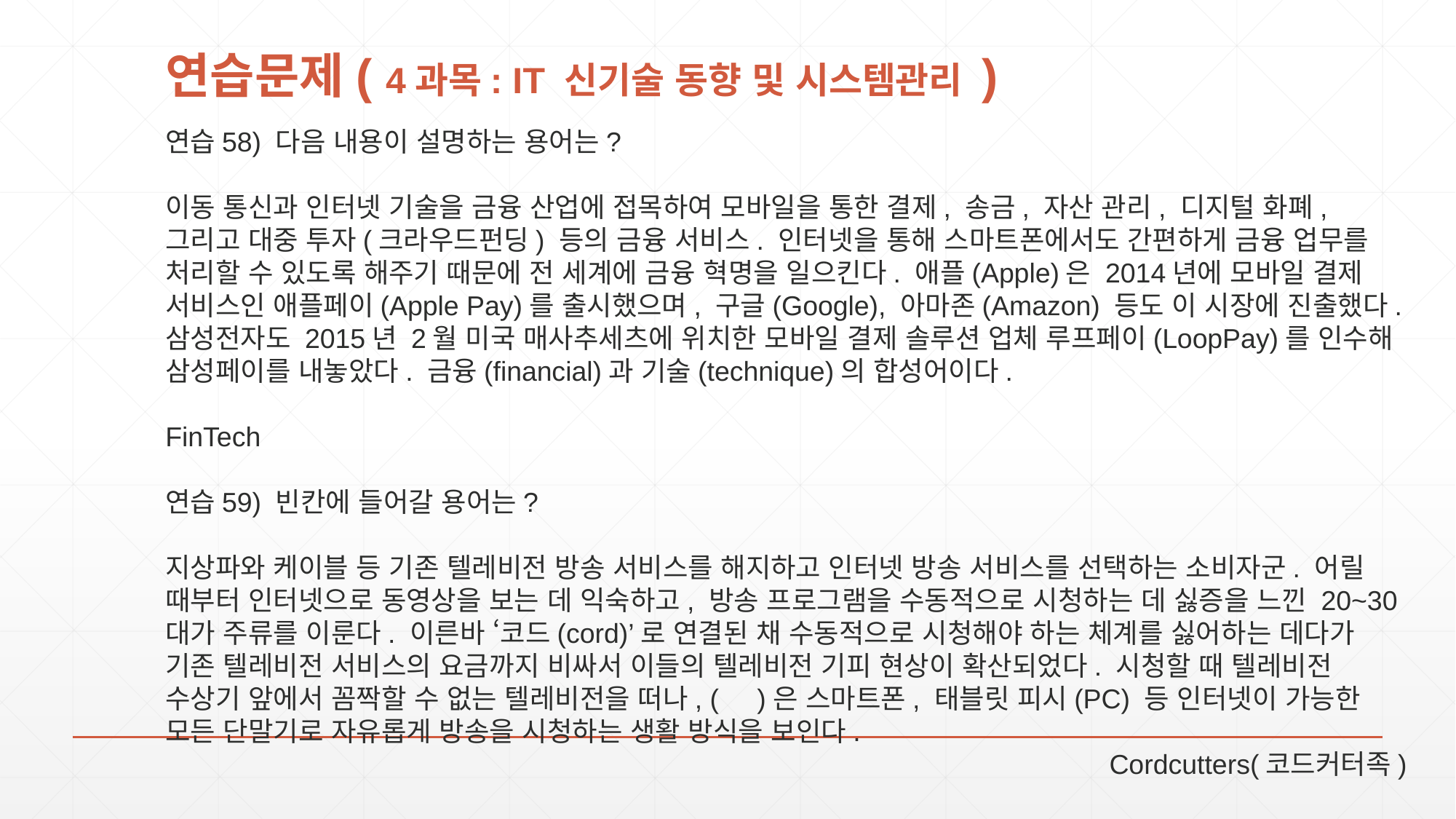

# 연습문제( 4과목: IT 신기술 동향 및 시스템관리 )
연습58) 다음 내용이 설명하는 용어는?

이동 통신과 인터넷 기술을 금융 산업에 접목하여 모바일을 통한 결제, 송금, 자산 관리, 디지털 화폐, 그리고 대중 투자(크라우드펀딩) 등의 금융 서비스. 인터넷을 통해 스마트폰에서도 간편하게 금융 업무를 처리할 수 있도록 해주기 때문에 전 세계에 금융 혁명을 일으킨다. 애플(Apple)은 2014년에 모바일 결제 서비스인 애플페이(Apple Pay)를 출시했으며, 구글(Google), 아마존(Amazon) 등도 이 시장에 진출했다. 삼성전자도 2015년 2월 미국 매사추세츠에 위치한 모바일 결제 솔루션 업체 루프페이(LoopPay)를 인수해 삼성페이를 내놓았다. 금융(financial)과 기술(technique)의 합성어이다.

FinTech

연습59) 빈칸에 들어갈 용어는?

지상파와 케이블 등 기존 텔레비전 방송 서비스를 해지하고 인터넷 방송 서비스를 선택하는 소비자군. 어릴 때부터 인터넷으로 동영상을 보는 데 익숙하고, 방송 프로그램을 수동적으로 시청하는 데 싫증을 느낀 20~30대가 주류를 이룬다. 이른바 ‘코드(cord)’로 연결된 채 수동적으로 시청해야 하는 체계를 싫어하는 데다가 기존 텔레비전 서비스의 요금까지 비싸서 이들의 텔레비전 기피 현상이 확산되었다. 시청할 때 텔레비전 수상기 앞에서 꼼짝할 수 없는 텔레비전을 떠나, (     )은 스마트폰, 태블릿 피시(PC) 등 인터넷이 가능한 모든 단말기로 자유롭게 방송을 시청하는 생활 방식을 보인다.
Cordcutters(코드커터족)